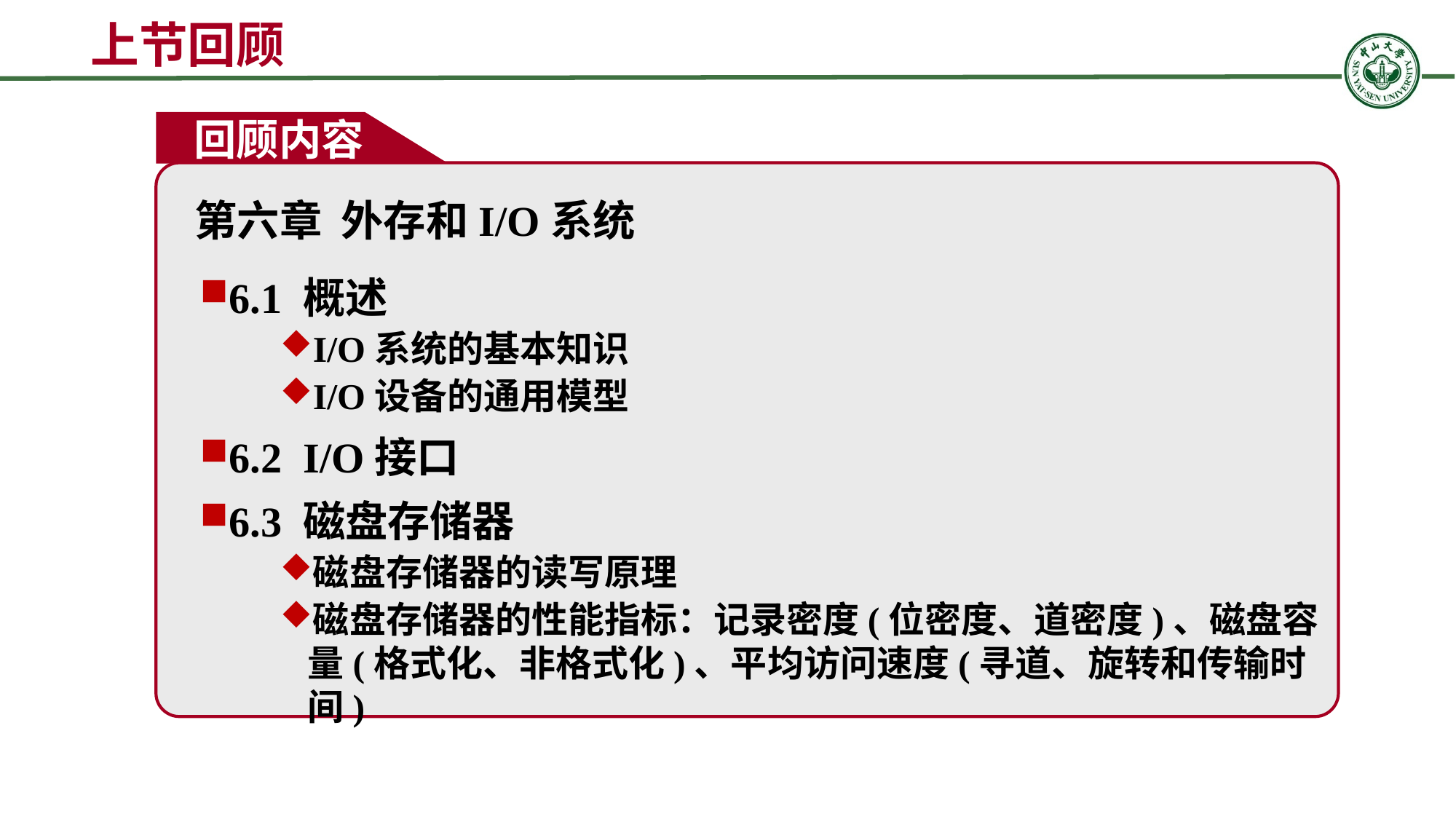

上节回顾
回顾内容

第六章  外存和I/O系统
6.1 概述
I/O系统的基本知识
I/O设备的通用模型
6.2  I/O接口
6.3 磁盘存储器
磁盘存储器的读写原理
磁盘存储器的性能指标：记录密度(位密度、道密度)、磁盘容量(格式化、非格式化)、平均访问速度(寻道、旋转和传输时间)